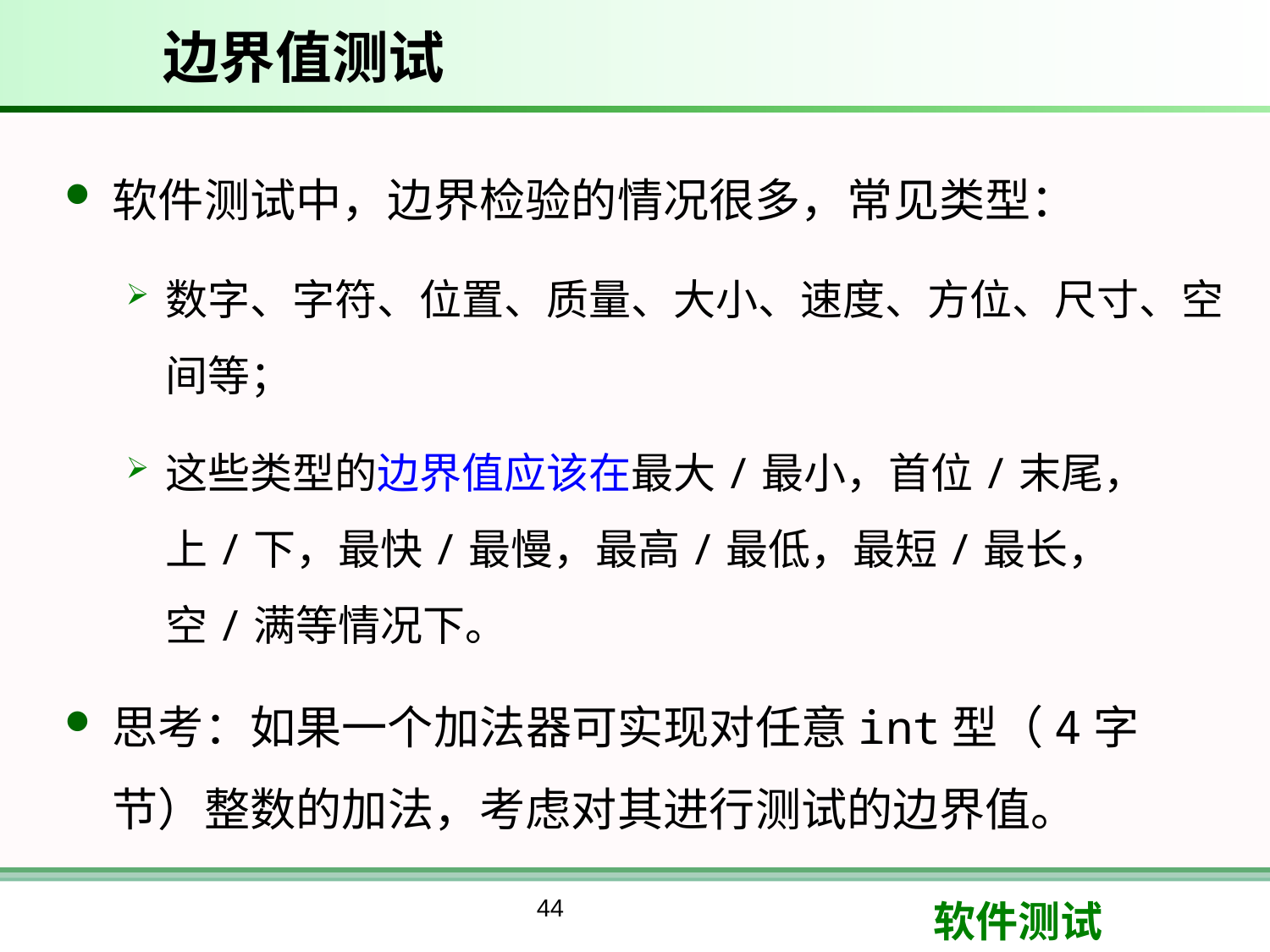

# 边界值测试
软件测试中，边界检验的情况很多，常见类型：
数字、字符、位置、质量、大小、速度、方位、尺寸、空间等；
这些类型的边界值应该在最大/最小，首位/末尾，上/下，最快/最慢，最高/最低，最短/最长，空/满等情况下。
思考：如果一个加法器可实现对任意int型（4字节）整数的加法，考虑对其进行测试的边界值。

44